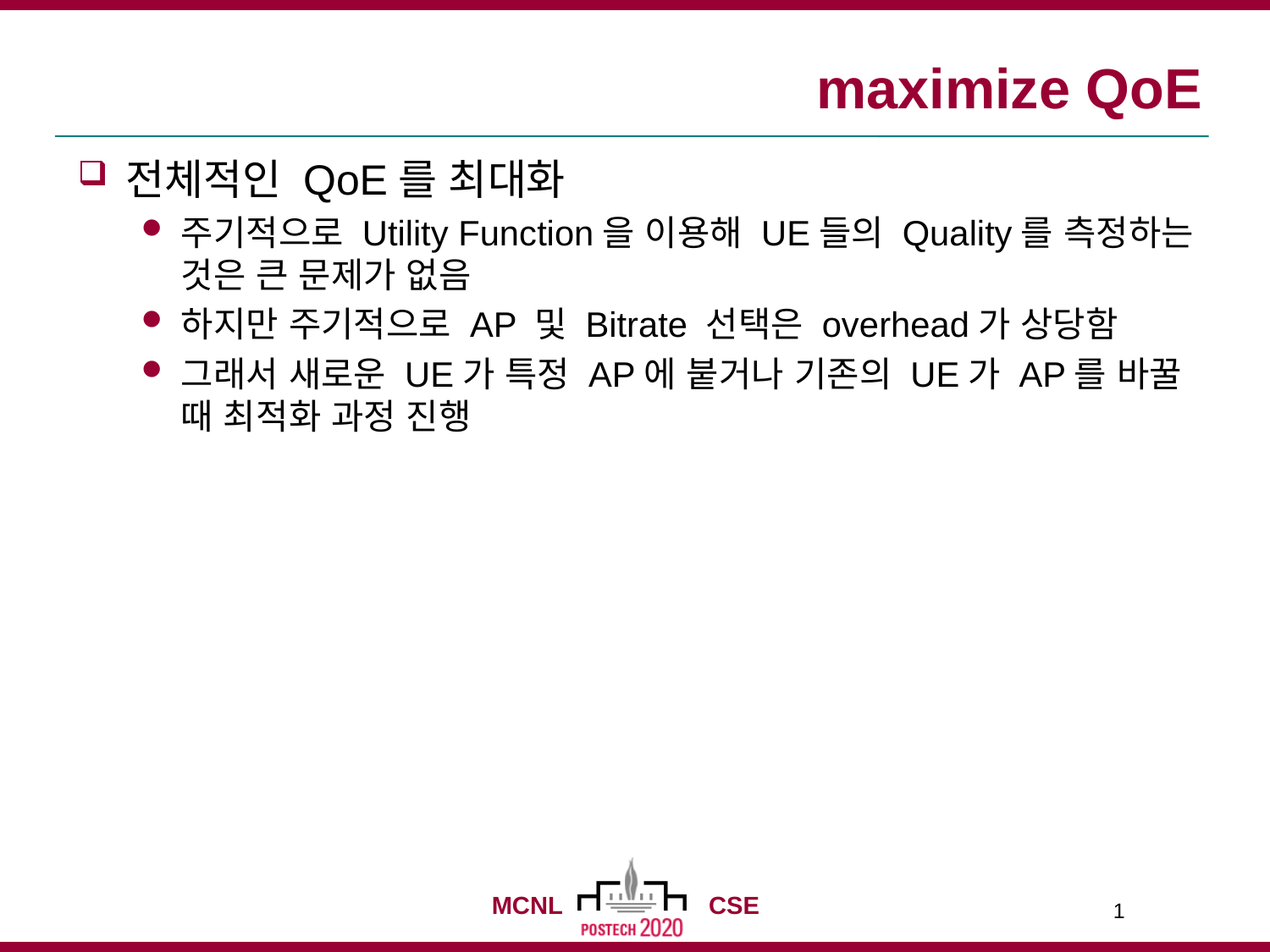

# maximize QoE

전체적인 QoE를 최대화
주기적으로 Utility Function을 이용해 UE들의 Quality를 측정하는 것은 큰 문제가 없음
하지만 주기적으로 AP 및 Bitrate 선택은 overhead가 상당함
그래서 새로운 UE가 특정 AP에 붙거나 기존의 UE가 AP를 바꿀 때 최적화 과정 진행
1